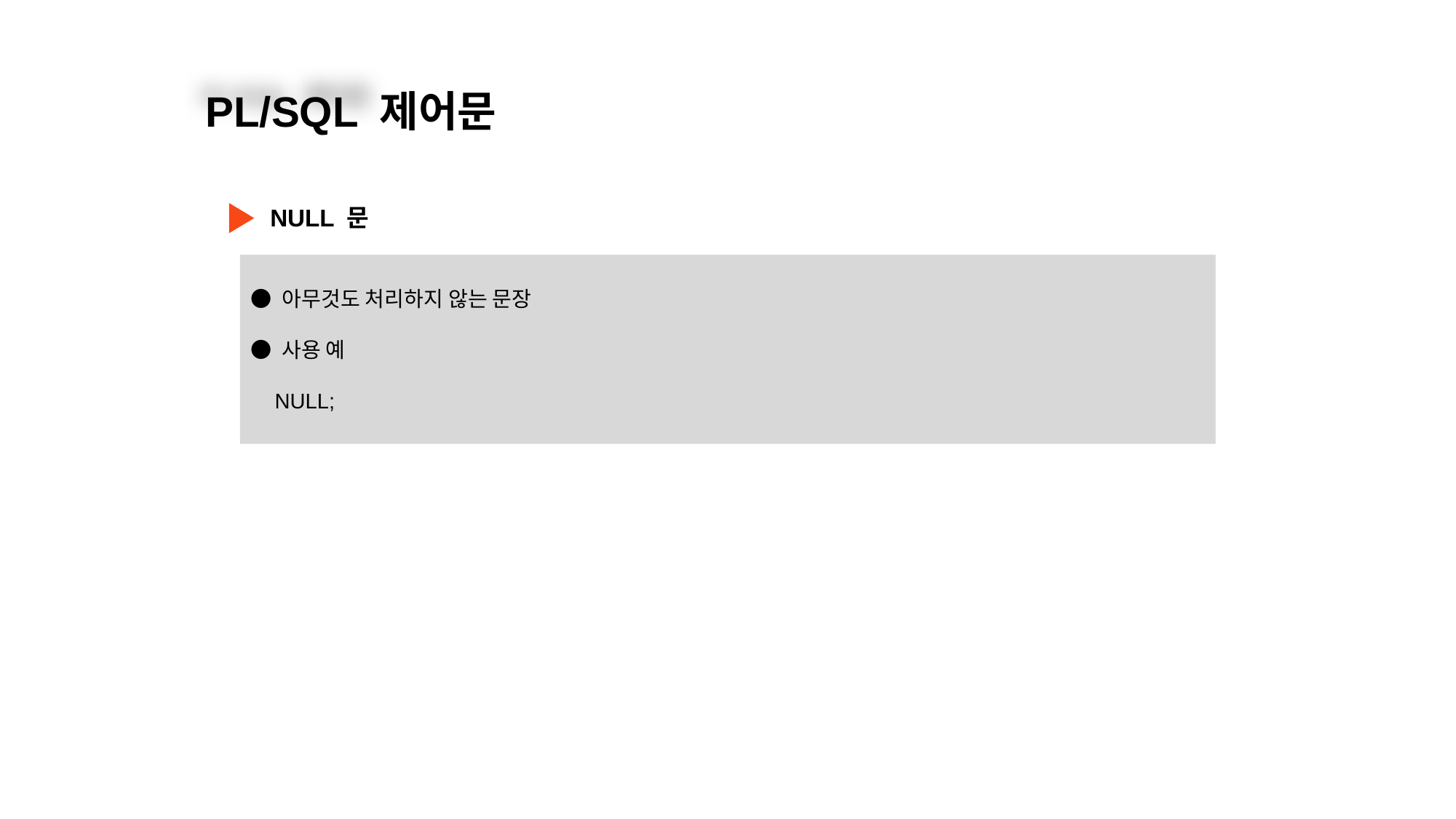

01
PL/SQL 제어문

NULL 문

● 아무것도 처리하지 않는 문장

● 사용 예

    NULL;